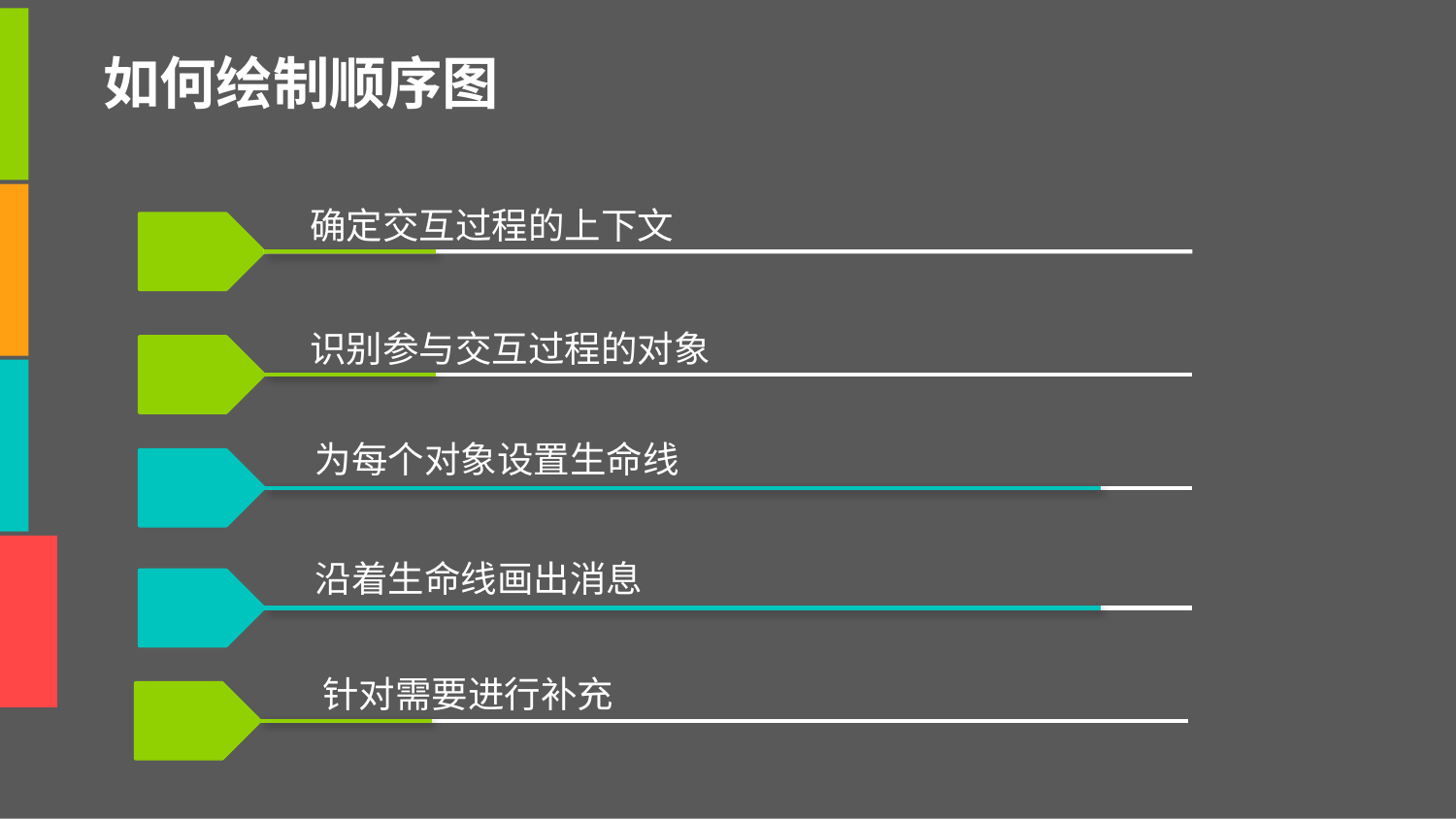

如何绘制顺序图

确定交互过程的上下文

识别参与交互过程的对象

为每个对象设置生命线

沿着生命线画出消息

 针对需要进行补充